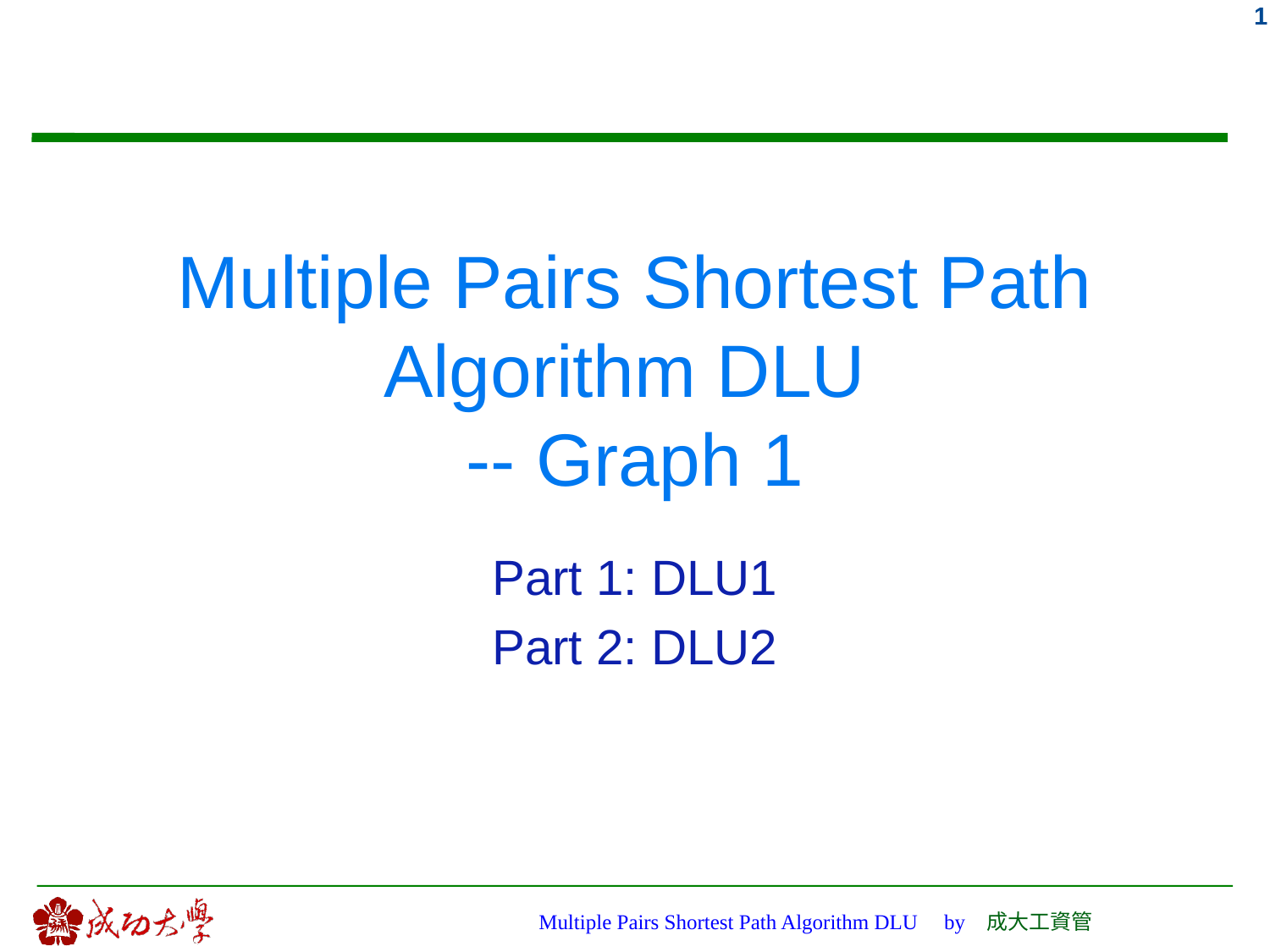

# Multiple Pairs Shortest Path Algorithm DLU -- Graph 1
Part 1: DLU1
Part 2: DLU2
Multiple Pairs Shortest Path Algorithm DLU     by   成大工資管